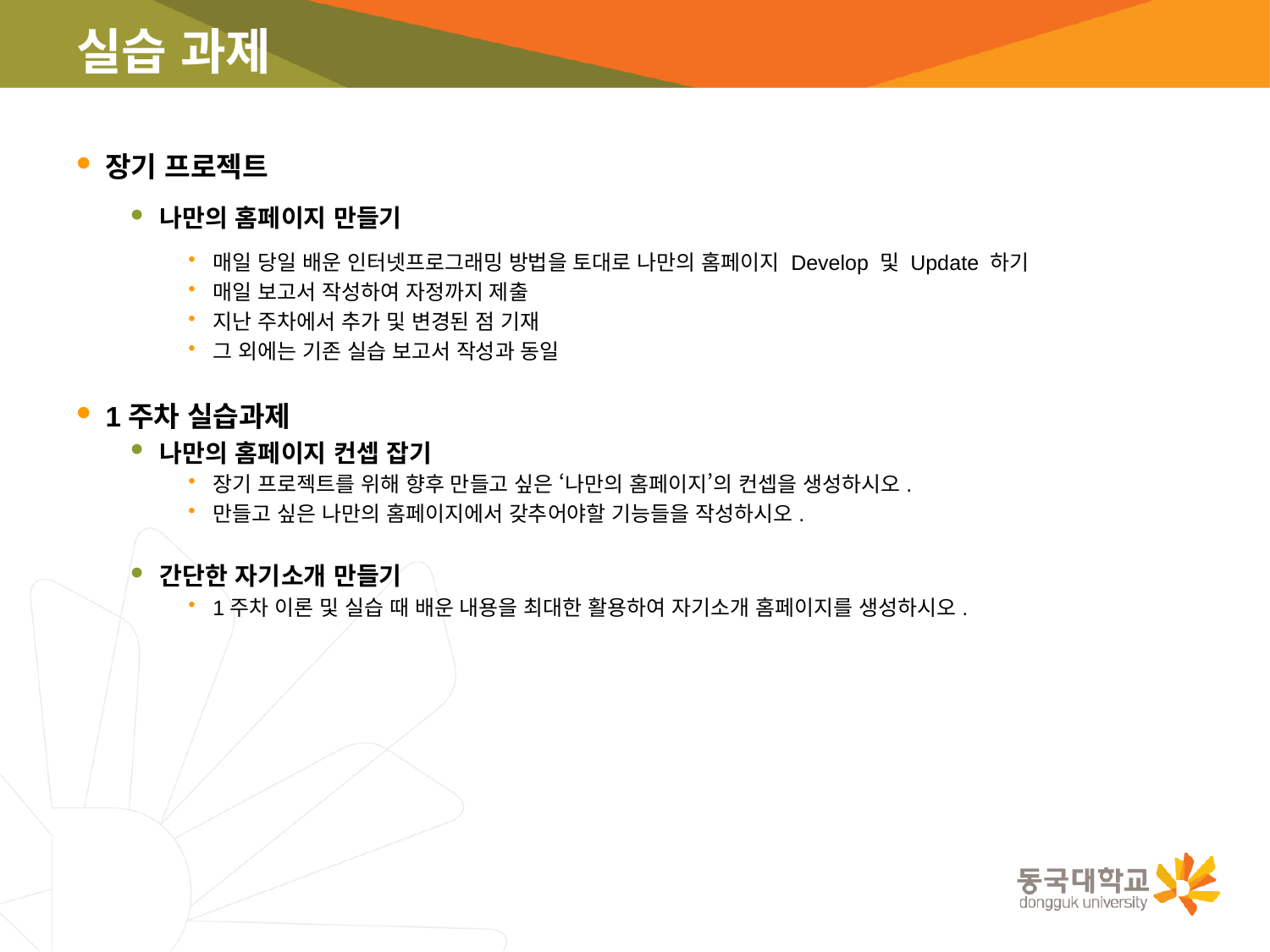

# 실습 과제
장기 프로젝트
나만의 홈페이지 만들기
매일 당일 배운 인터넷프로그래밍 방법을 토대로 나만의 홈페이지 Develop 및 Update 하기
매일 보고서 작성하여 자정까지 제출
지난 주차에서 추가 및 변경된 점 기재
그 외에는 기존 실습 보고서 작성과 동일

1주차 실습과제
나만의 홈페이지 컨셉 잡기
장기 프로젝트를 위해 향후 만들고 싶은 ‘나만의 홈페이지’의 컨셉을 생성하시오.
만들고 싶은 나만의 홈페이지에서 갖추어야할 기능들을 작성하시오.

간단한 자기소개 만들기
1주차 이론 및 실습 때 배운 내용을 최대한 활용하여 자기소개 홈페이지를 생성하시오.